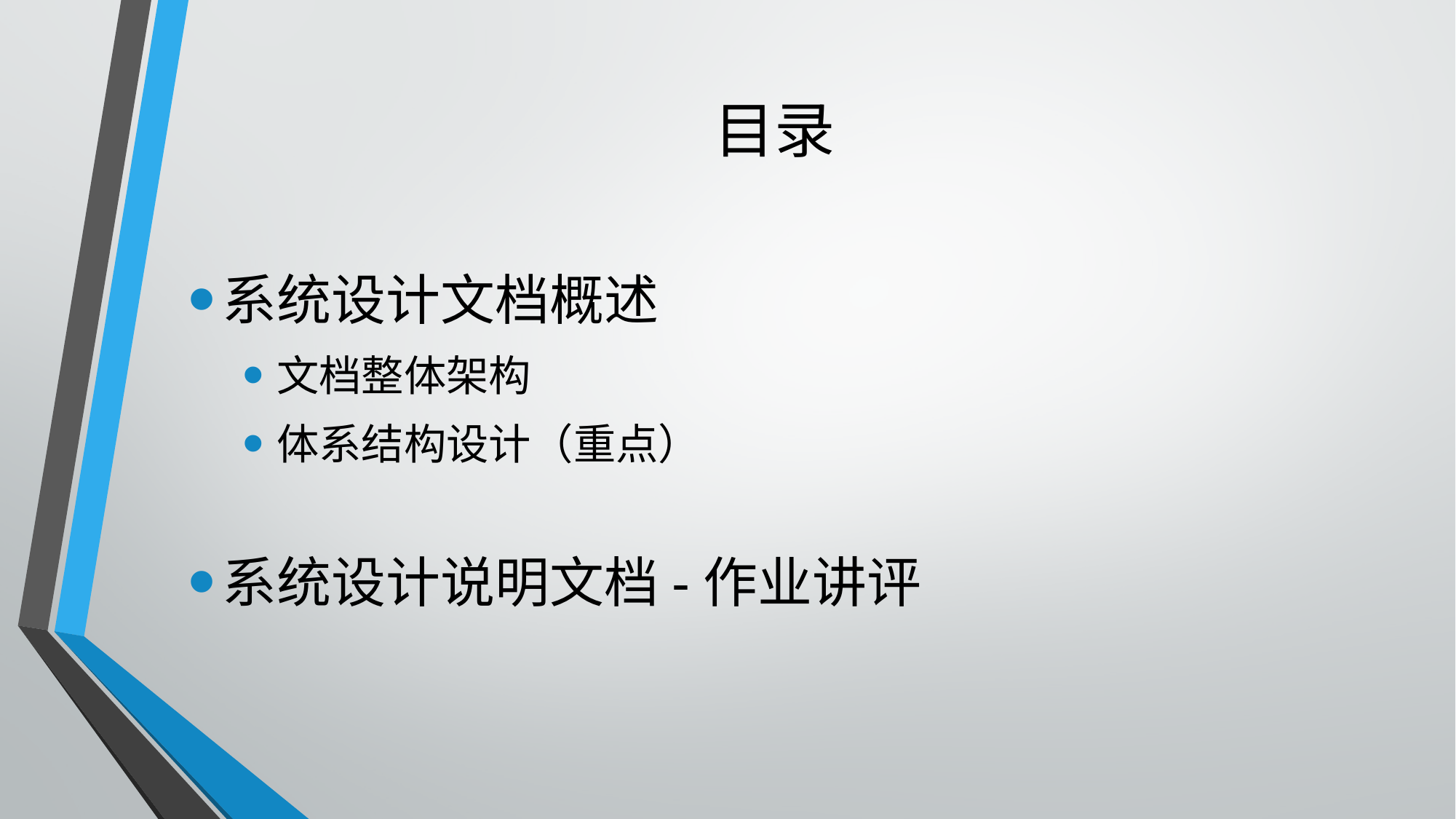

# 目录
系统设计文档概述
文档整体架构
体系结构设计（重点）

系统设计说明文档-作业讲评